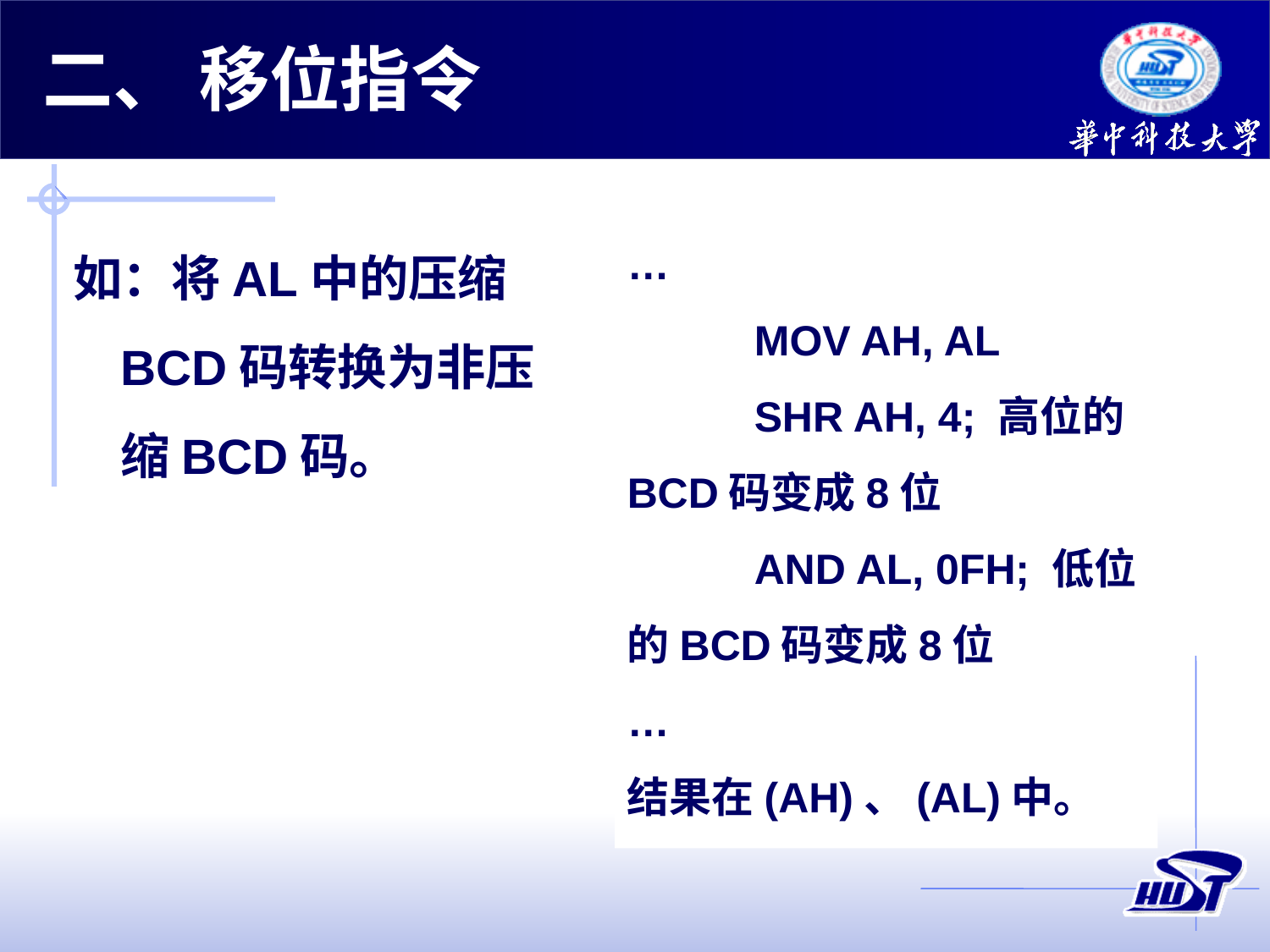

# 二、 移位指令
…
	MOV AH, AL
	SHR AH, 4; 高位的BCD码变成8位
	AND AL, 0FH; 低位的BCD码变成8位
…
结果在(AH)、(AL)中。

如：将AL中的压缩BCD码转换为非压缩BCD码。